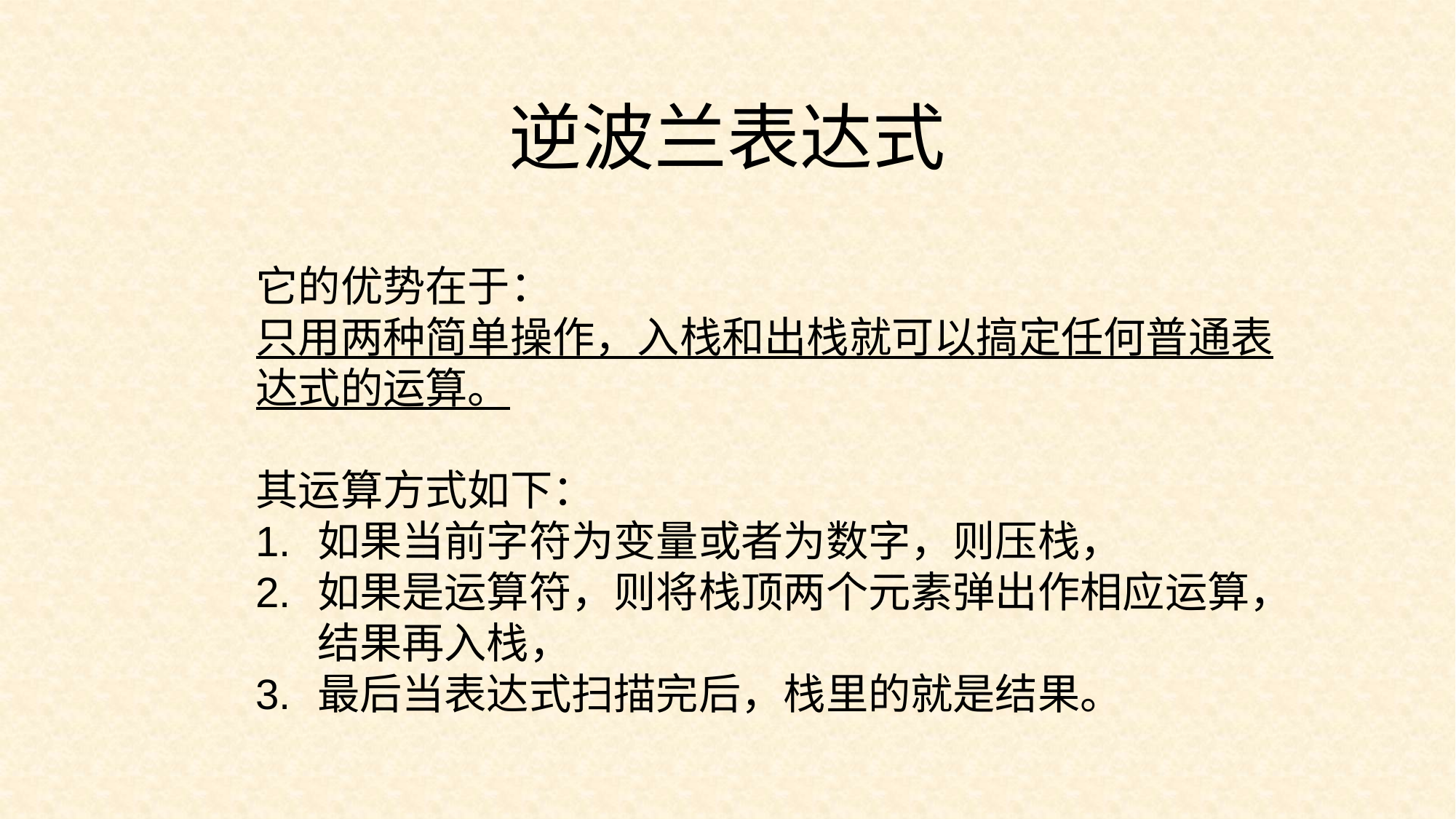

逆波兰表达式
它的优势在于：
只用两种简单操作，入栈和出栈就可以搞定任何普通表达式的运算。

其运算方式如下：
如果当前字符为变量或者为数字，则压栈，
如果是运算符，则将栈顶两个元素弹出作相应运算，结果再入栈，
最后当表达式扫描完后，栈里的就是结果。